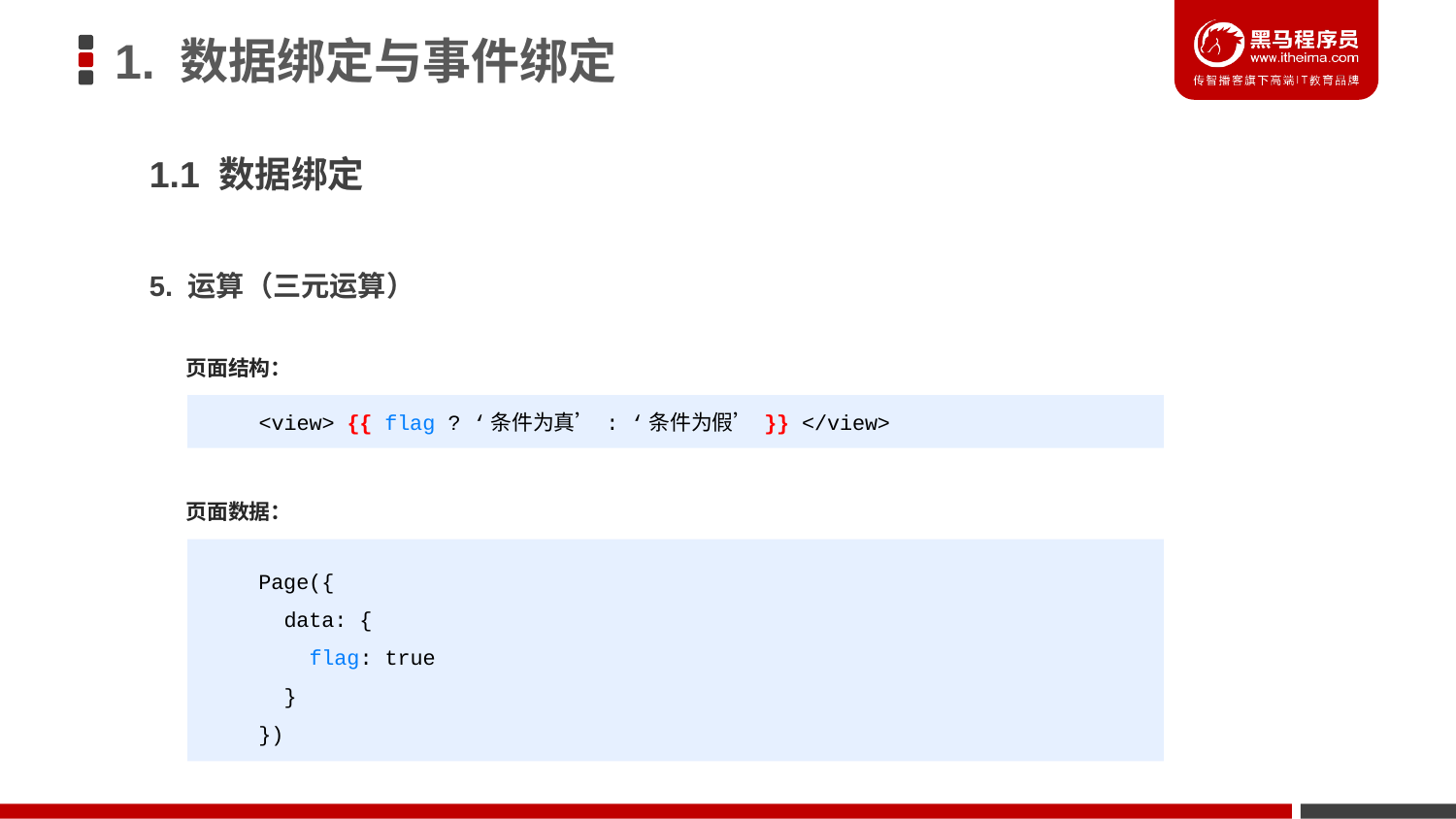

# 1. 数据绑定与事件绑定
1.1 数据绑定
5. 运算（三元运算）
页面结构：

<view> {{ flag ? ‘条件为真’ : ‘条件为假’ }} </view>
页面数据：

Page({
  data: {
    flag: true
  }
})